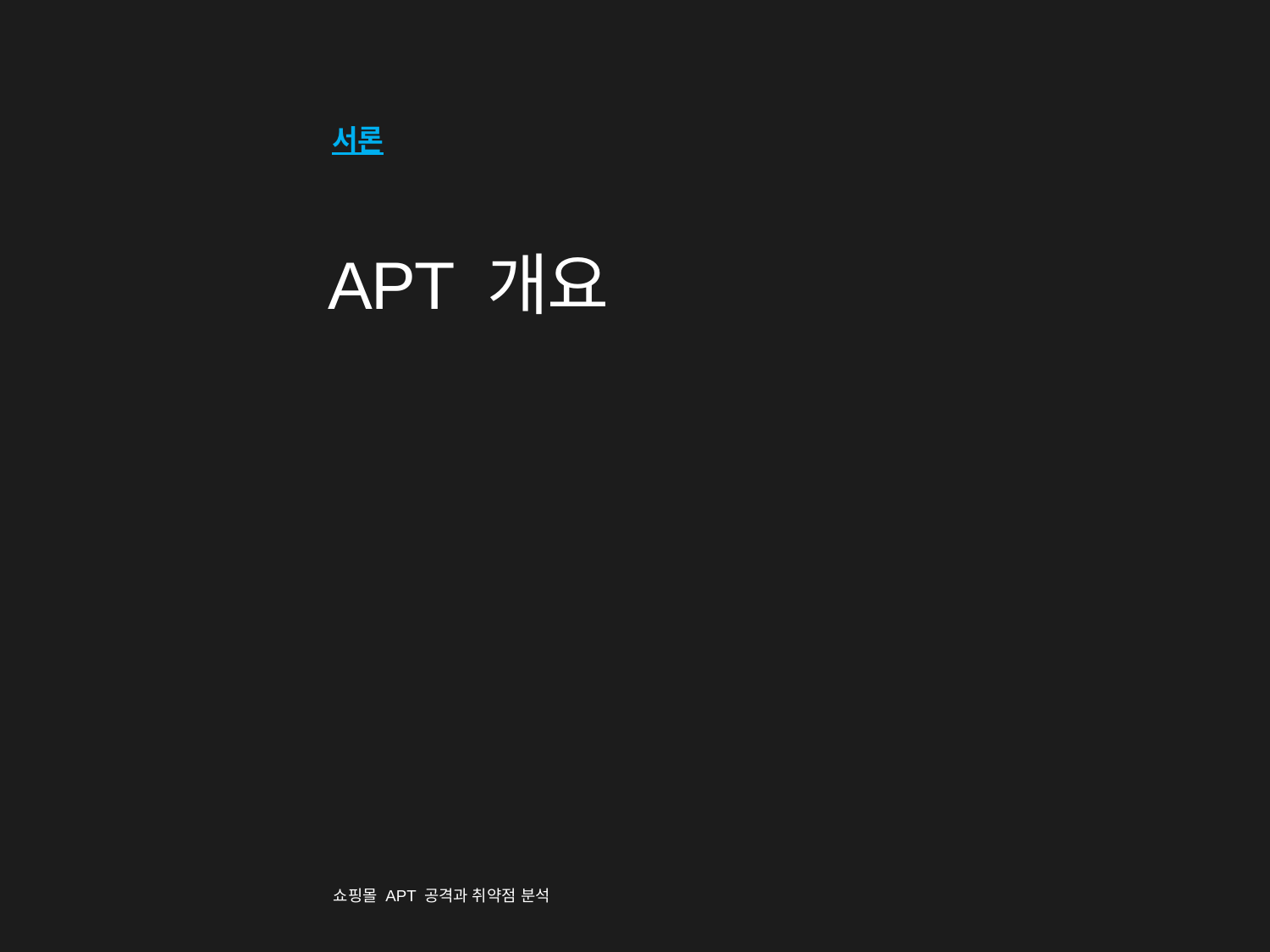

서론
# APT 개요
쇼핑몰 APT 공격과 취약점 분석